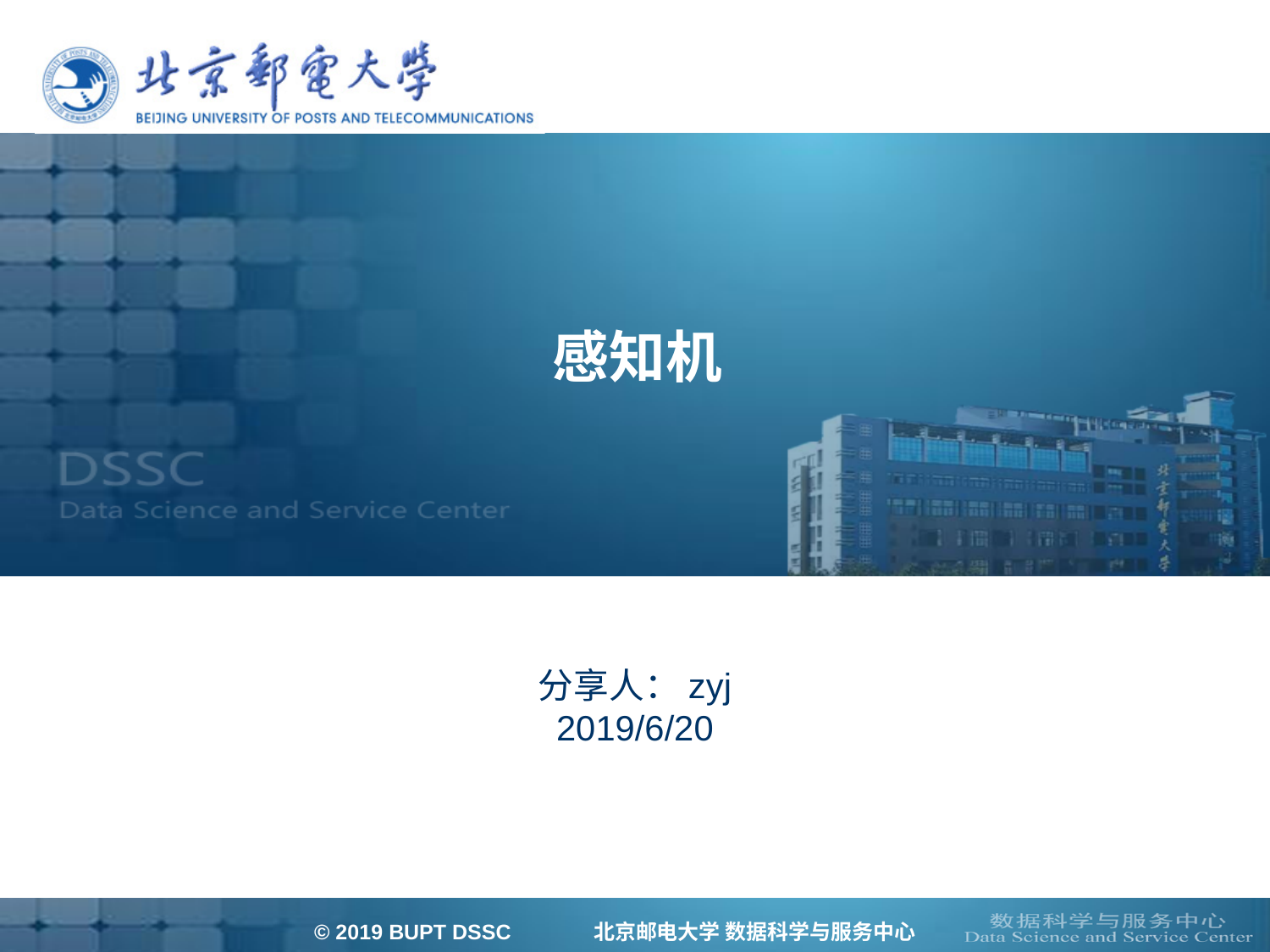

感知机
# 分享人：zyj 2019/6/20
© 2019 BUPT DSSC             北京邮电大学 数据科学与服务中心